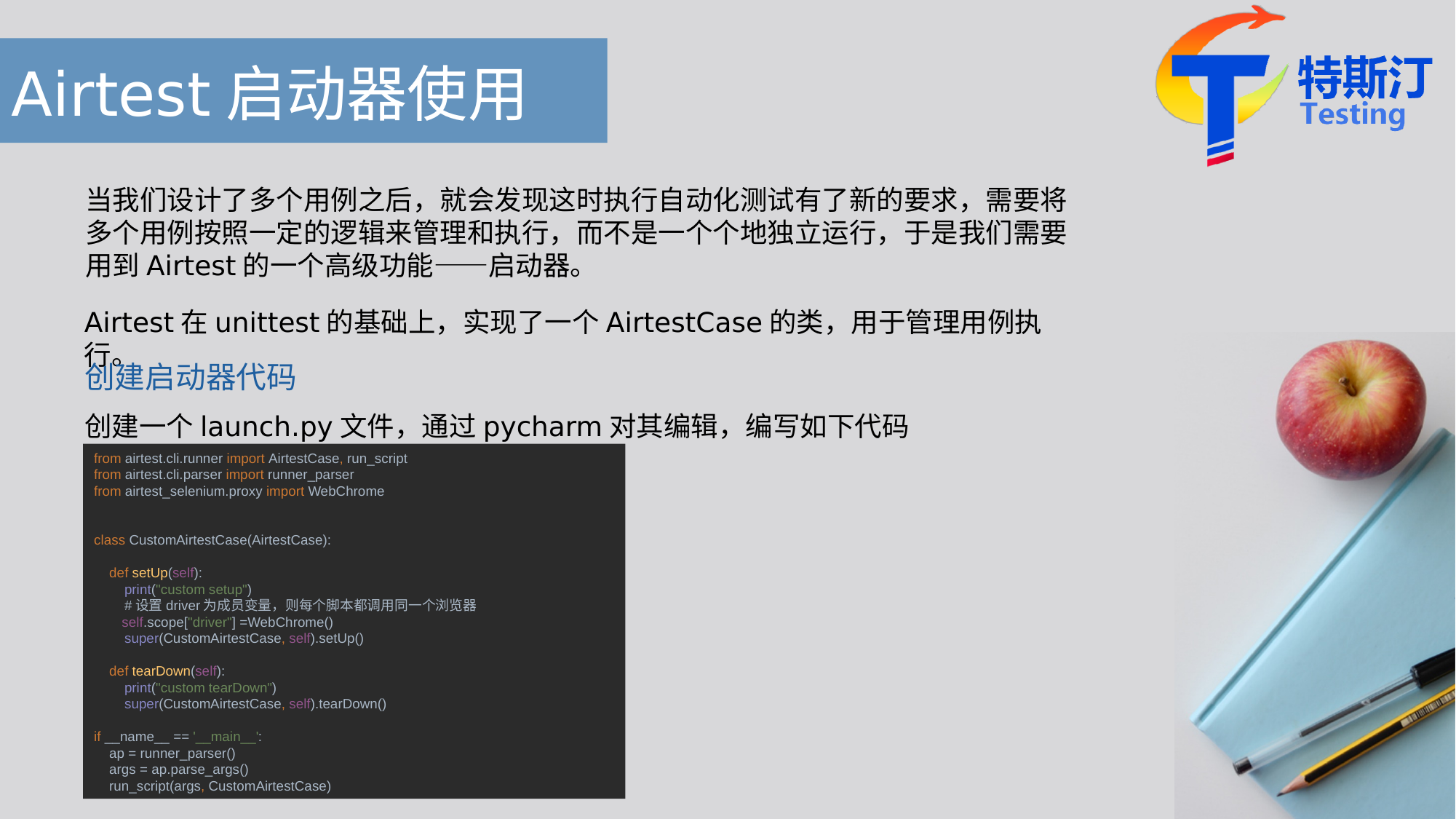

# Airtest启动器使用
当我们设计了多个用例之后，就会发现这时执行自动化测试有了新的要求，需要将多个用例按照一定的逻辑来管理和执行，而不是一个个地独立运行，于是我们需要用到Airtest的一个高级功能——启动器。
Airtest在unittest的基础上，实现了一个AirtestCase的类，用于管理用例执行。
创建启动器代码
创建一个launch.py文件，通过pycharm对其编辑，编写如下代码
from airtest.cli.runner import AirtestCase, run_script
from airtest.cli.parser import runner_parser
from airtest_selenium.proxy import WebChrome
class CustomAirtestCase(AirtestCase):
    def setUp(self):
        print("custom setup")
        #设置driver为成员变量，则每个脚本都调用同一个浏览器
        self.scope["driver"] =WebChrome()
        super(CustomAirtestCase, self).setUp()
    def tearDown(self):
        print("custom tearDown")
        super(CustomAirtestCase, self).tearDown()
if __name__ == '__main__':
    ap = runner_parser()
    args = ap.parse_args()
    run_script(args, CustomAirtestCase)